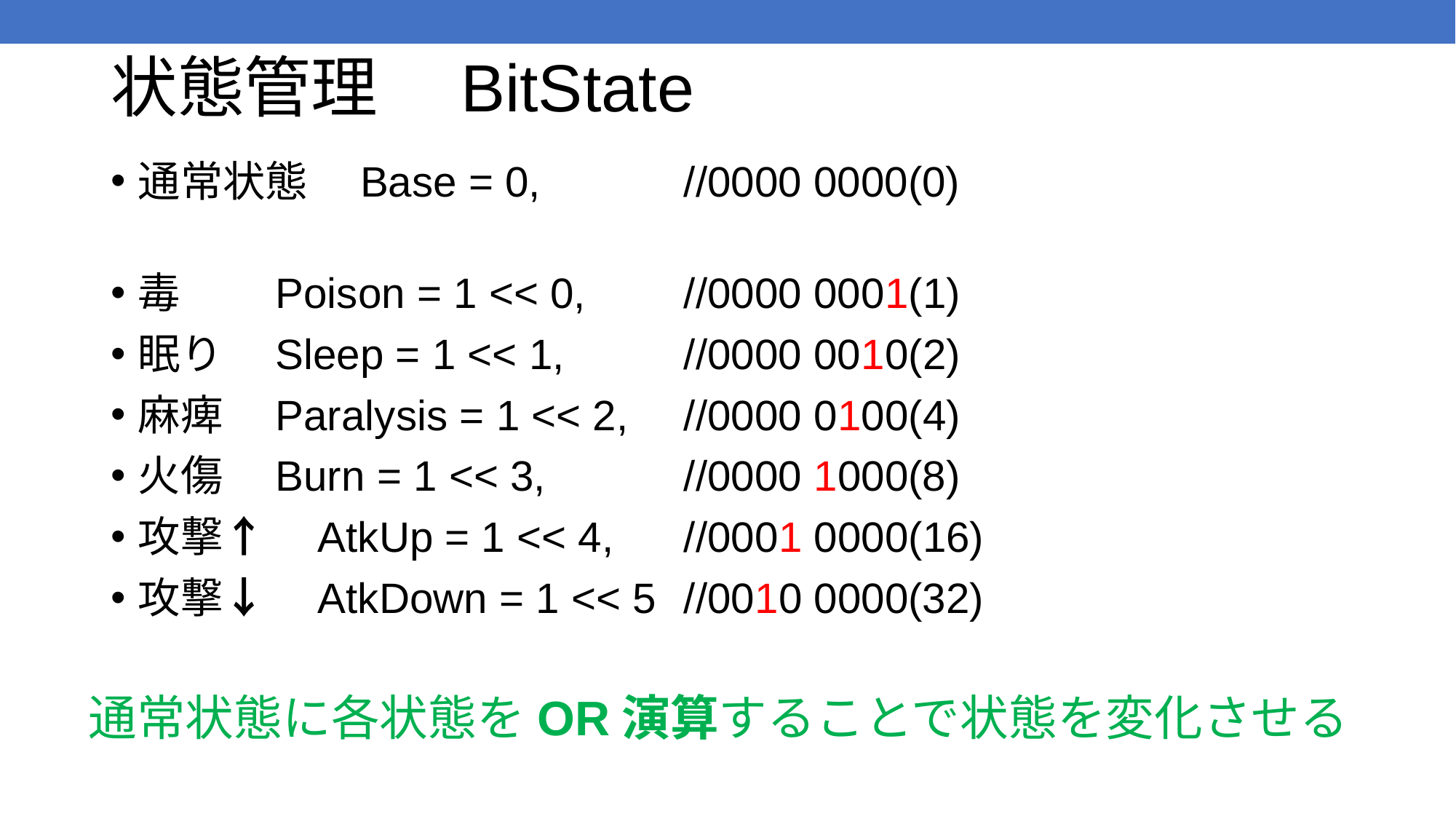

# 状態管理　BitState
通常状態　Base = 0,		//0000 0000(0)
毒　　Poison = 1 << 0,	//0000 0001(1)
眠り　Sleep = 1 << 1,		//0000 0010(2)
麻痺　Paralysis = 1 << 2,	//0000 0100(4)
火傷　Burn = 1 << 3,		//0000 1000(8)
攻撃↑　AtkUp = 1 << 4,	//0001 0000(16)
攻撃↓　AtkDown = 1 << 5	//0010 0000(32)

通常状態に各状態をOR演算することで状態を変化させる